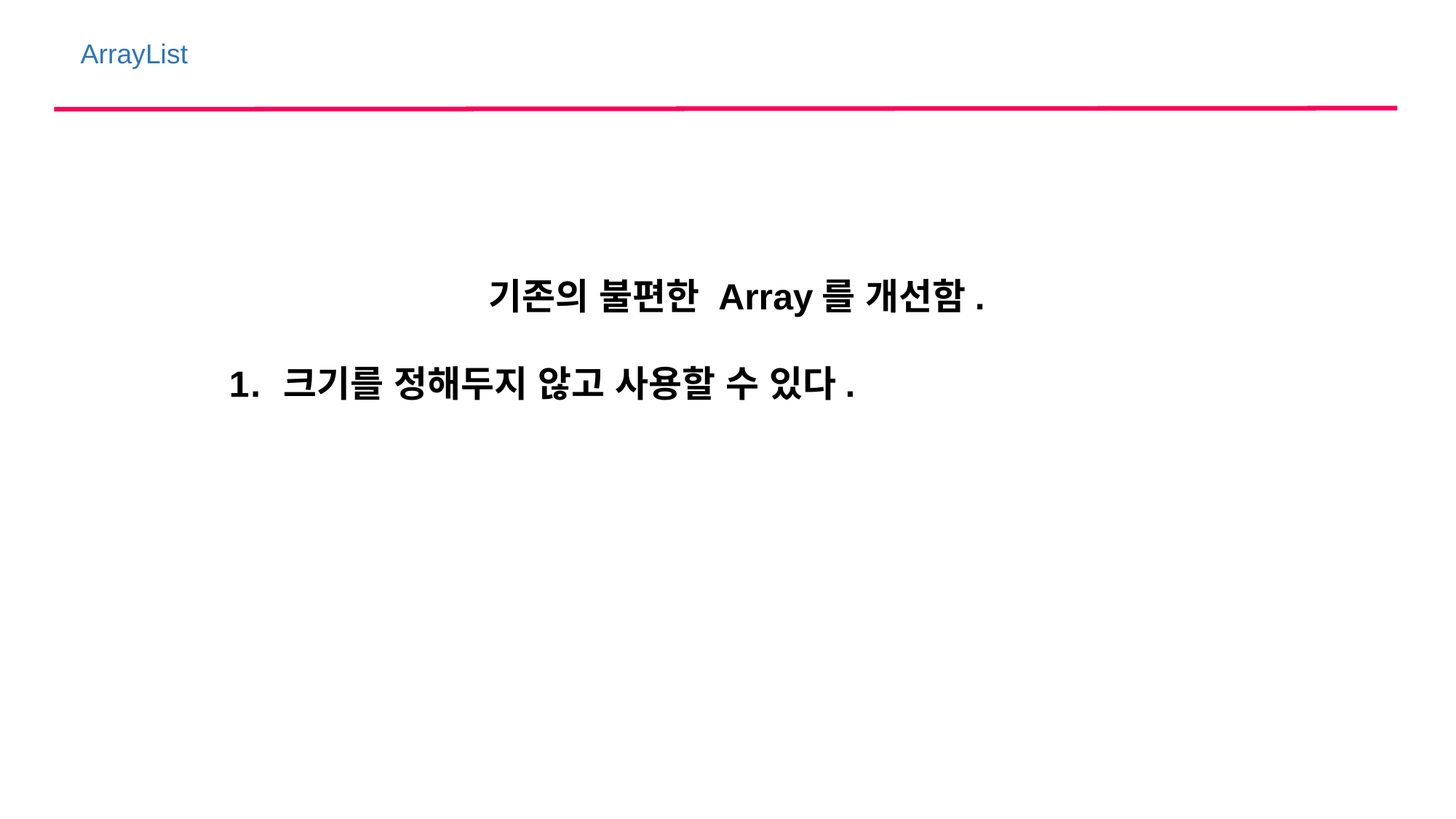

ArrayList
기존의 불편한 Array를 개선함.

크기를 정해두지 않고 사용할 수 있다.